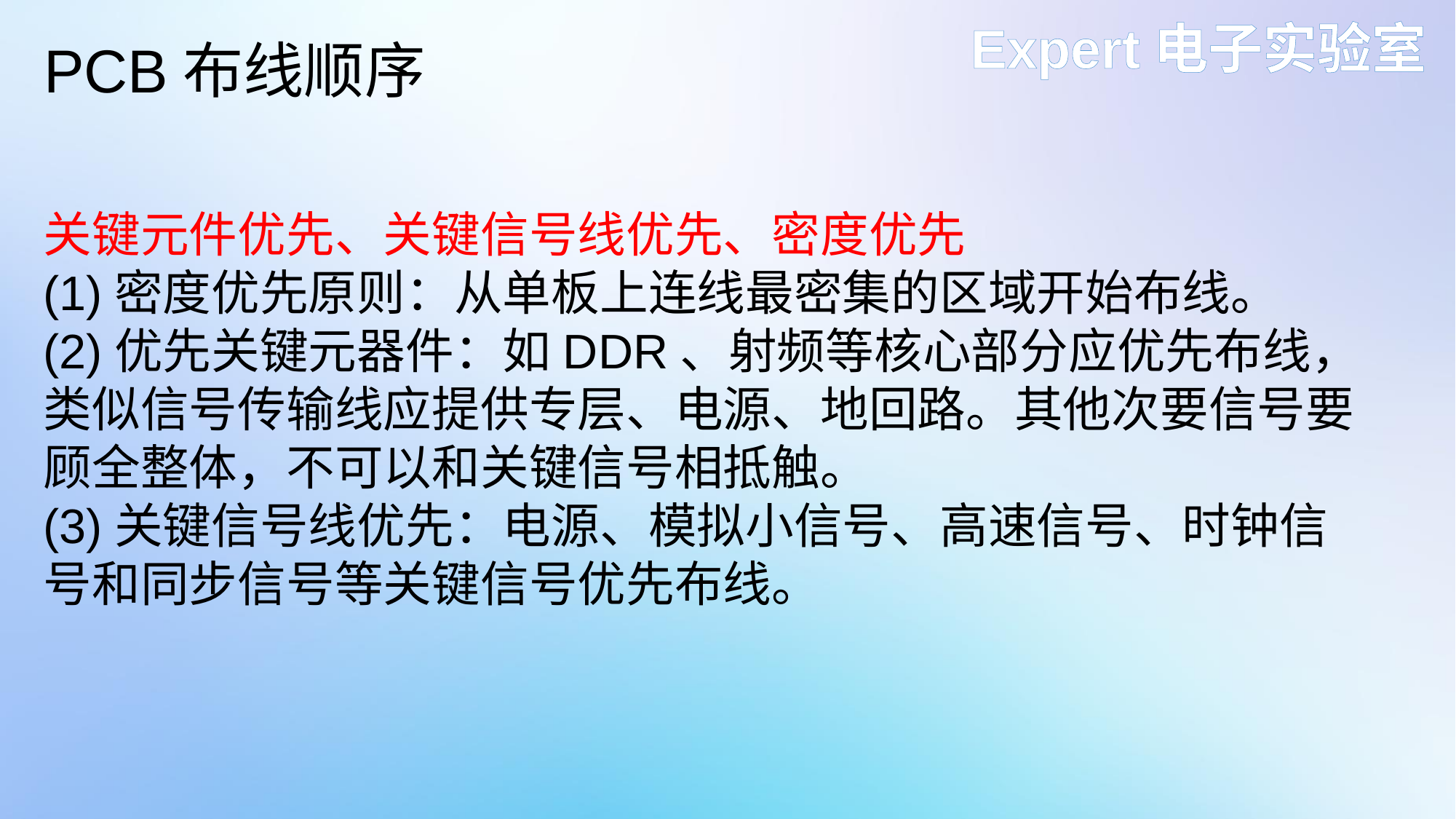

PCB布线顺序
关键元件优先、关键信号线优先、密度优先
(1)密度优先原则：从单板上连线最密集的区域开始布线。
(2)优先关键元器件：如DDR、射频等核心部分应优先布线，类似信号传输线应提供专层、电源、地回路。其他次要信号要顾全整体，不可以和关键信号相抵触。
(3)关键信号线优先：电源、模拟小信号、高速信号、时钟信号和同步信号等关键信号优先布线。